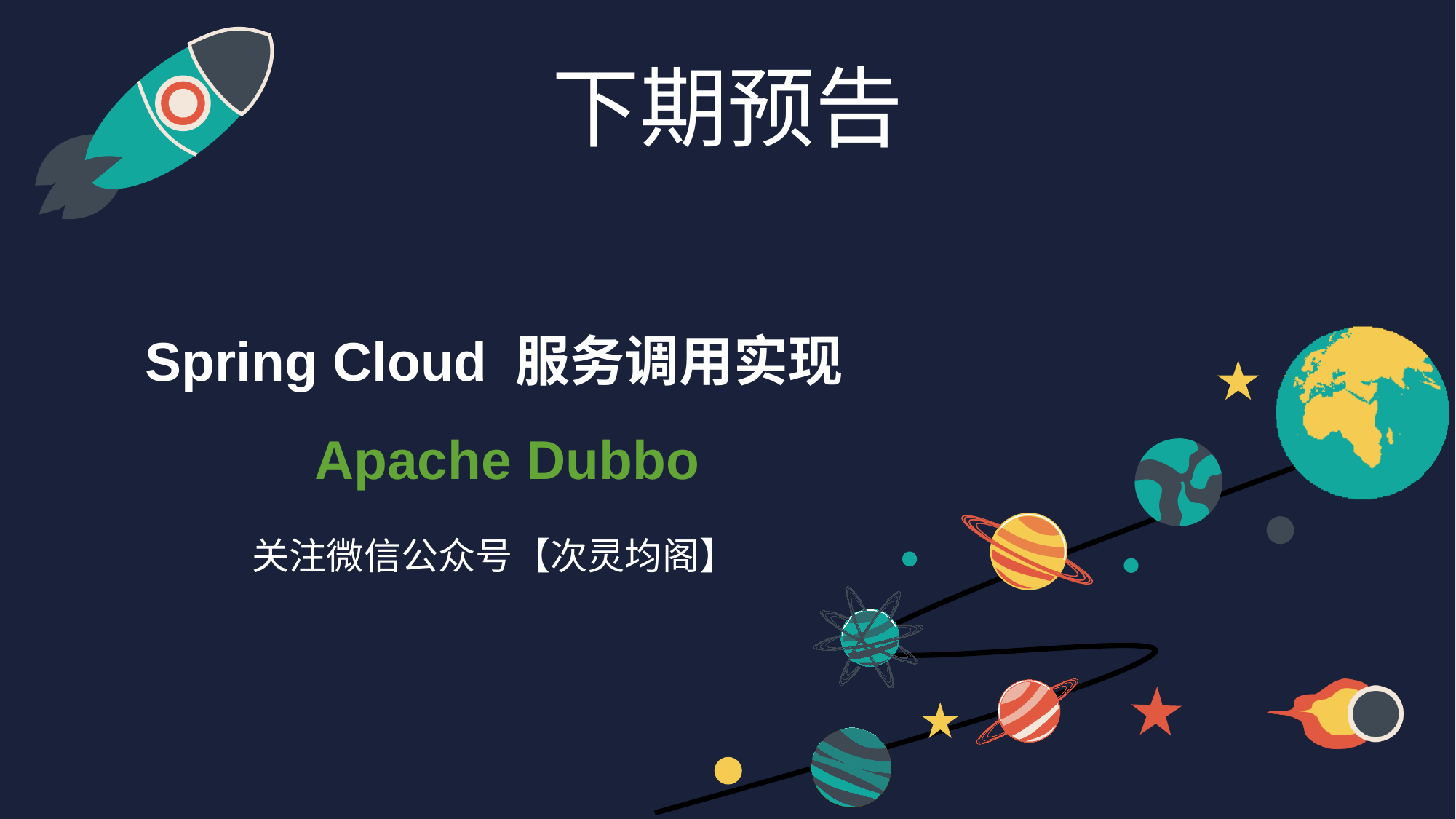

下期预告
# Spring Cloud 服务调用实现 Apache Dubbo
关注微信公众号【次灵均阁】